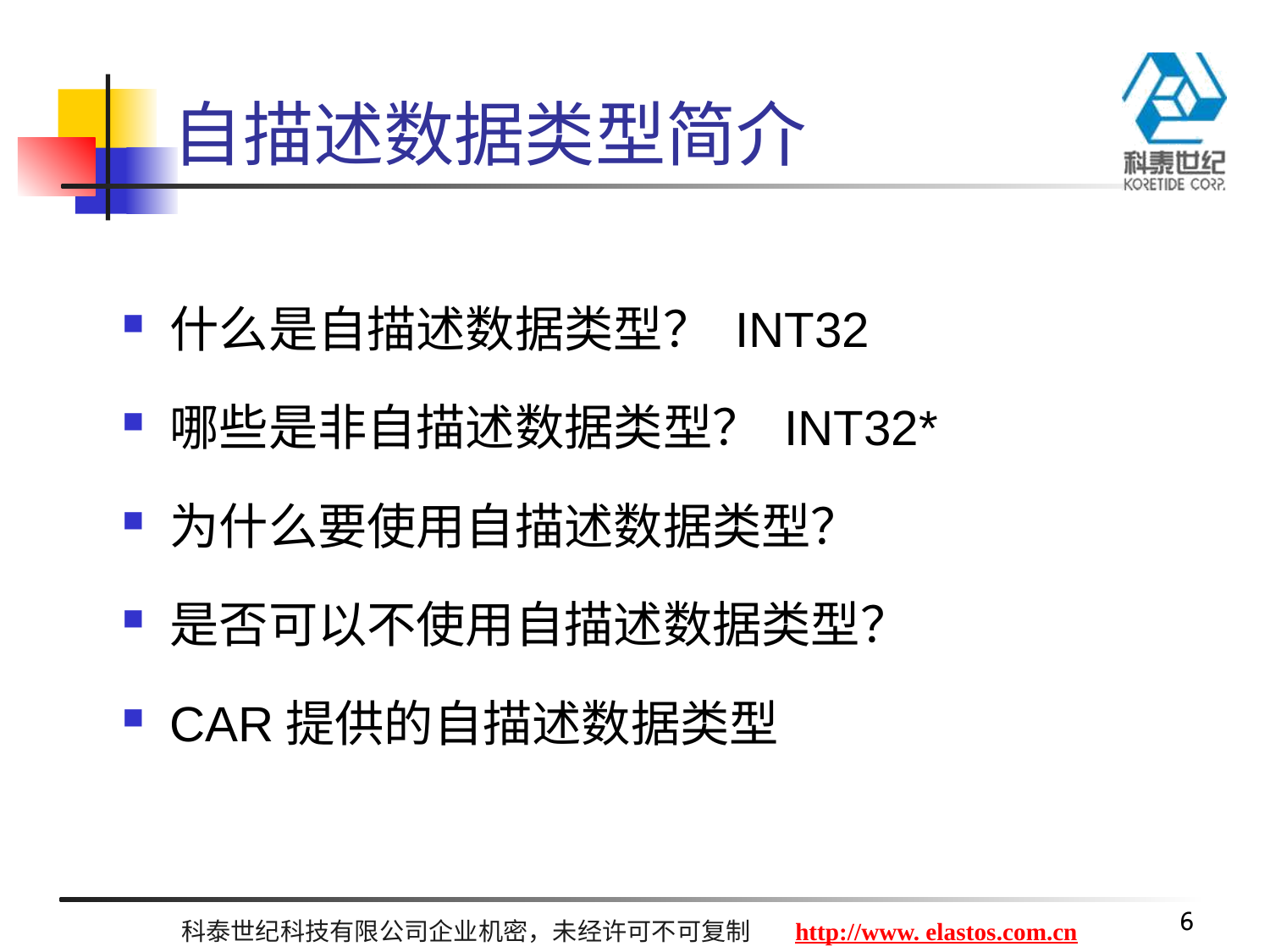

# 自描述数据类型简介
什么是自描述数据类型？ INT32
哪些是非自描述数据类型？ INT32*
为什么要使用自描述数据类型？
是否可以不使用自描述数据类型？
CAR提供的自描述数据类型
6